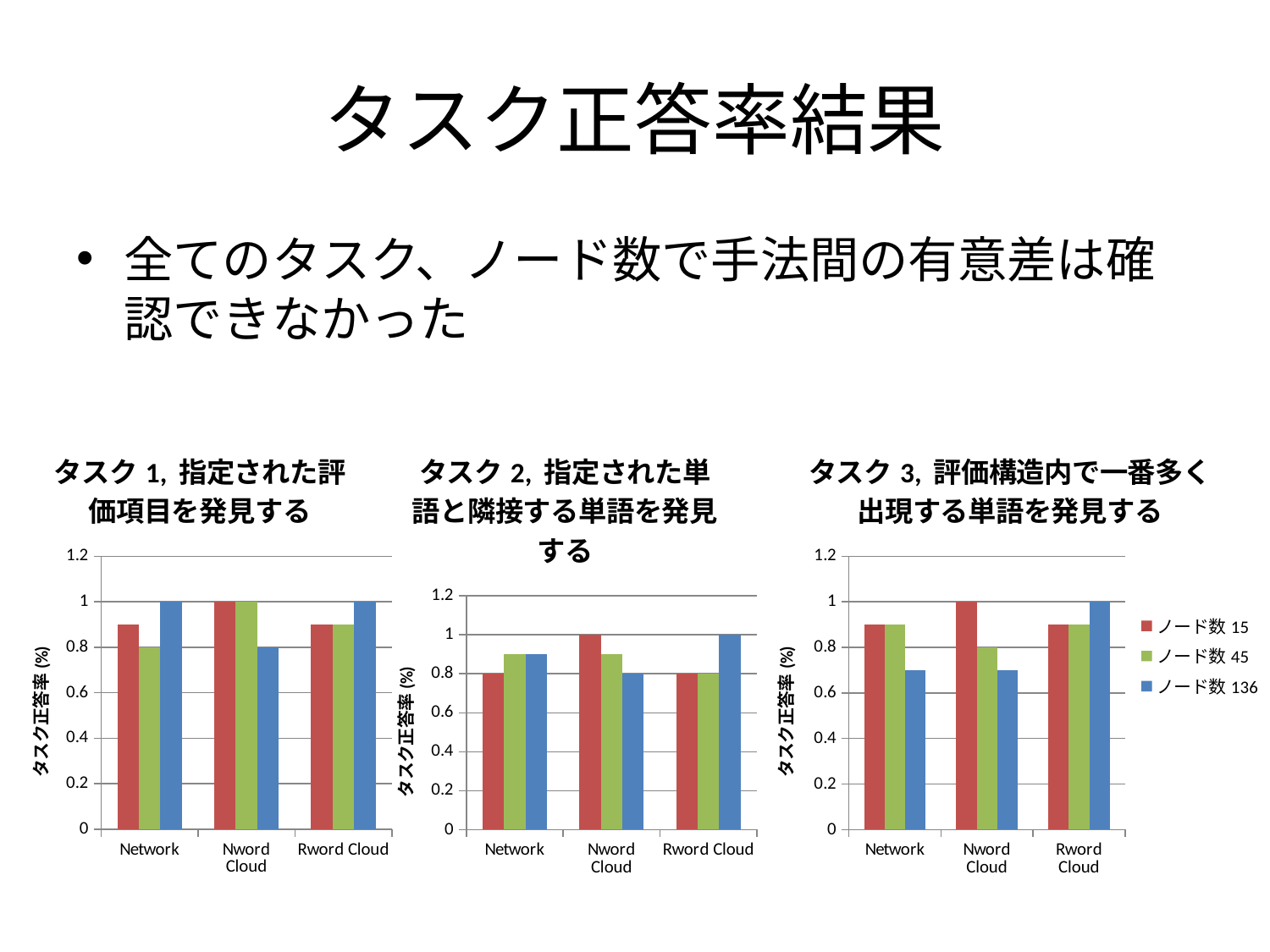

# タスク正答率結果
全てのタスク、ノード数で手法間の有意差は確認できなかった

### Chart: タスク1, 指定された評価項目を発見する

| Category |  |  |  |
|---|---|---|---|
| Network | 1.0 | 0.9 | 0.8 |
| Nword Cloud | 0.8 | 1.0 | 1.0 |
| Rword Cloud | 1.0 | 0.9 | 0.9 |

### Chart: タスク2, 指定された単語と隣接する単語を発見する

| Category |  |  |  |
|---|---|---|---|
| Network | 0.9 | 0.8 | 0.9 |
| Nword Cloud | 0.8 | 1.0 | 0.9 |
| Rword Cloud | 1.0 | 0.8 | 0.8 |

### Chart: タスク3, 評価構造内で一番多く出現する単語を発見する

| Category |  |  |  |
|---|---|---|---|
| Network | 0.7 | 0.9 | 0.9 |
| Nword Cloud | 0.7 | 1.0 | 0.8 |
| Rword Cloud | 1.0 | 0.9 | 0.9 |